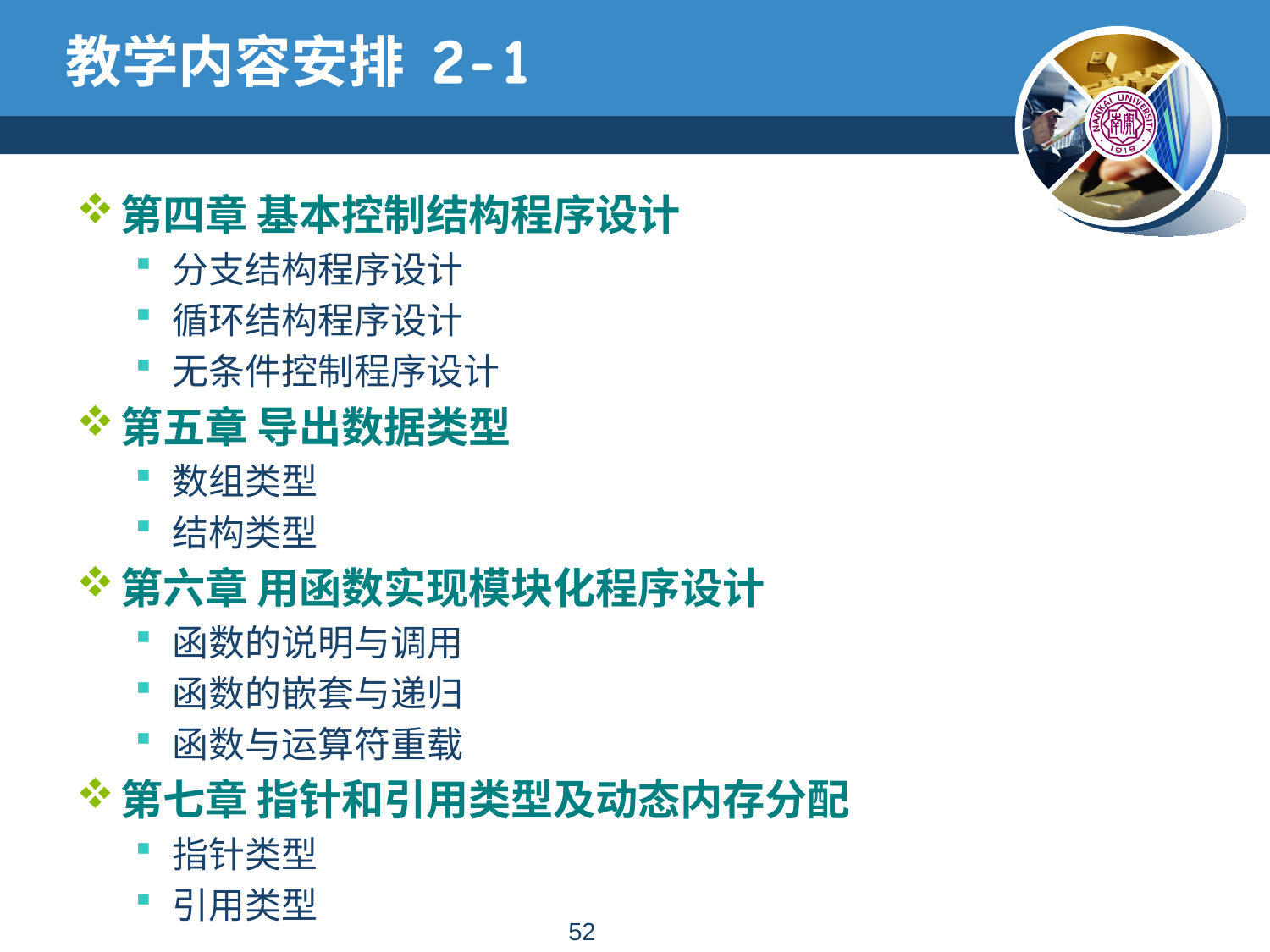

# 教学内容安排 2-1
第四章 基本控制结构程序设计
分支结构程序设计
循环结构程序设计
无条件控制程序设计
第五章 导出数据类型
数组类型
结构类型
第六章 用函数实现模块化程序设计
函数的说明与调用
函数的嵌套与递归
函数与运算符重载
第七章 指针和引用类型及动态内存分配
指针类型
引用类型
52